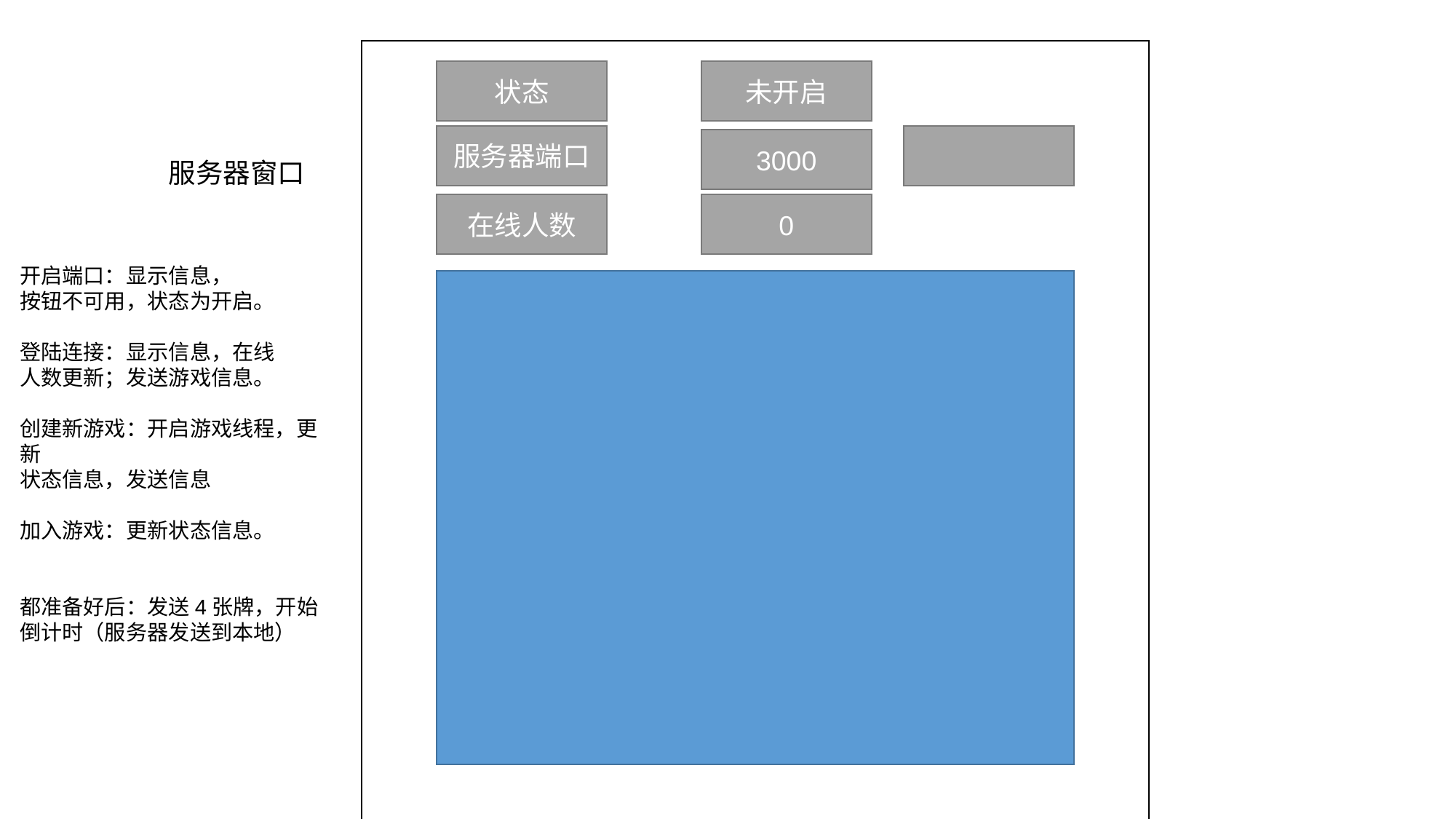

未开启
状态
服务器端口

3000
服务器窗口
0
在线人数
开启端口：显示信息，
按钮不可用，状态为开启。

登陆连接：显示信息，在线
人数更新；发送游戏信息。

创建新游戏：开启游戏线程，更新
状态信息，发送信息

加入游戏：更新状态信息。

都准备好后：发送4张牌，开始倒计时（服务器发送到本地）